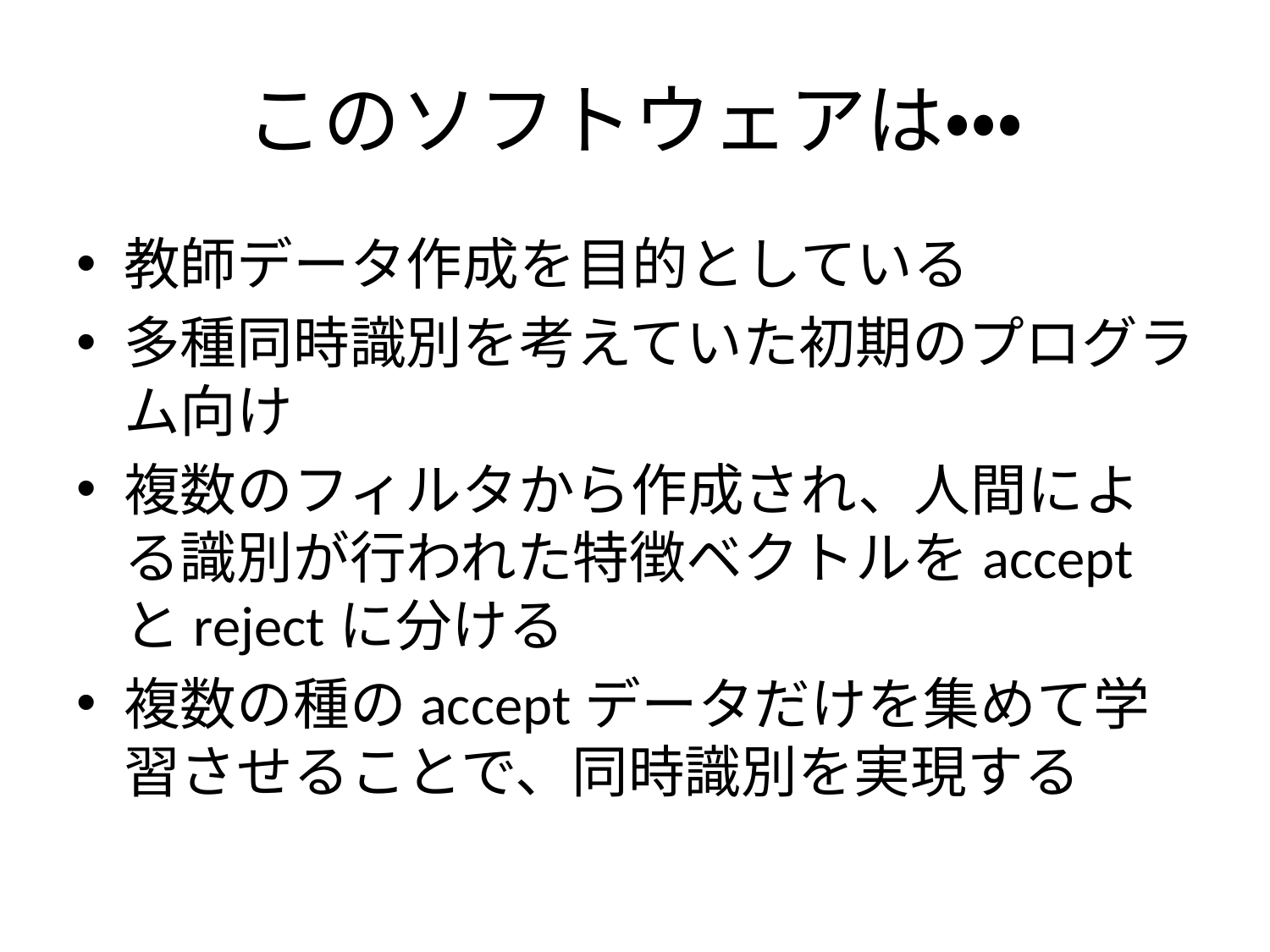

# このソフトウェアは・・・
教師データ作成を目的としている
多種同時識別を考えていた初期のプログラム向け
複数のフィルタから作成され、人間による識別が行われた特徴ベクトルをacceptとrejectに分ける
複数の種のacceptデータだけを集めて学習させることで、同時識別を実現する